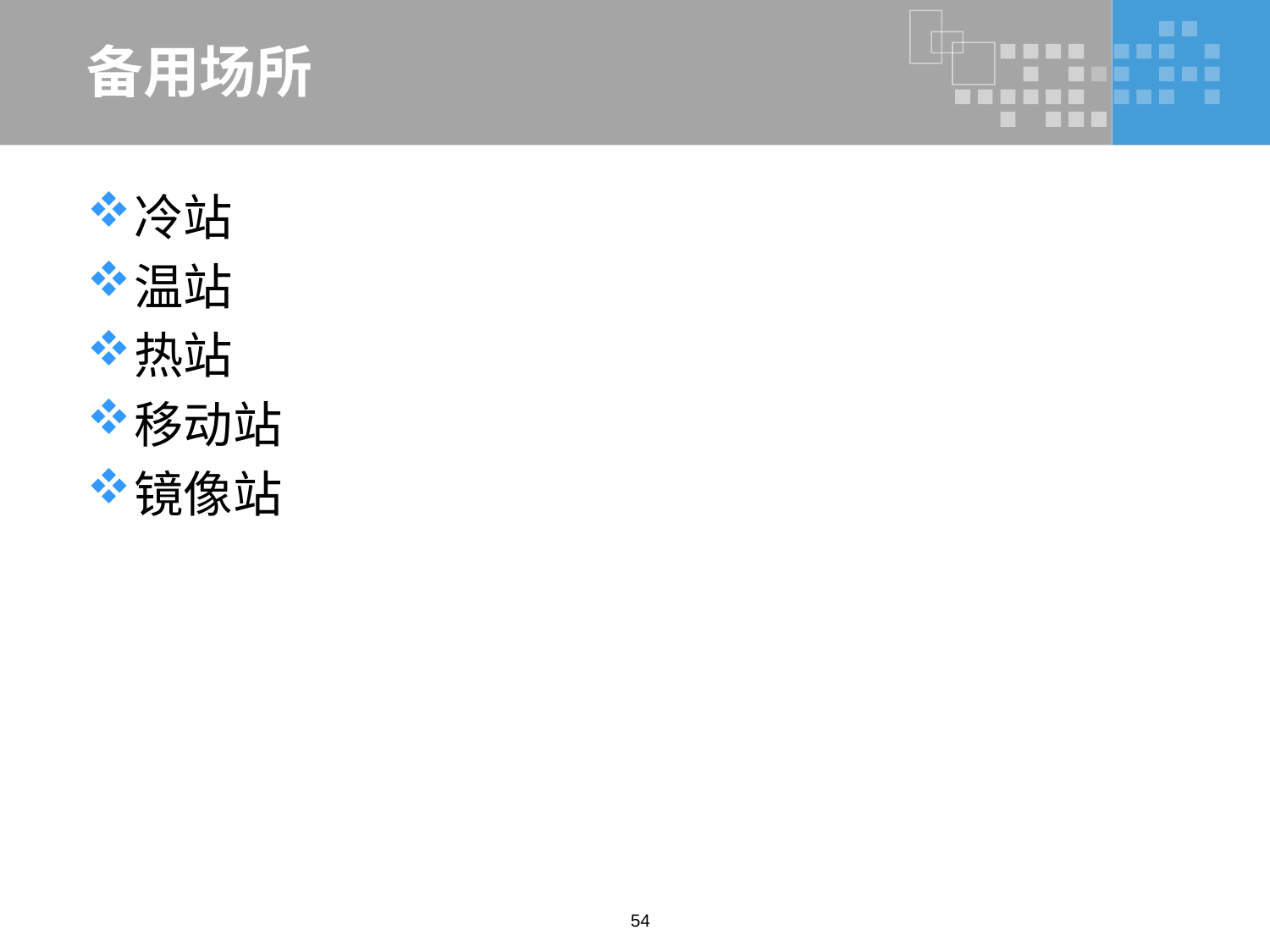

# 备用场所
冷站
温站
热站
移动站
镜像站
54